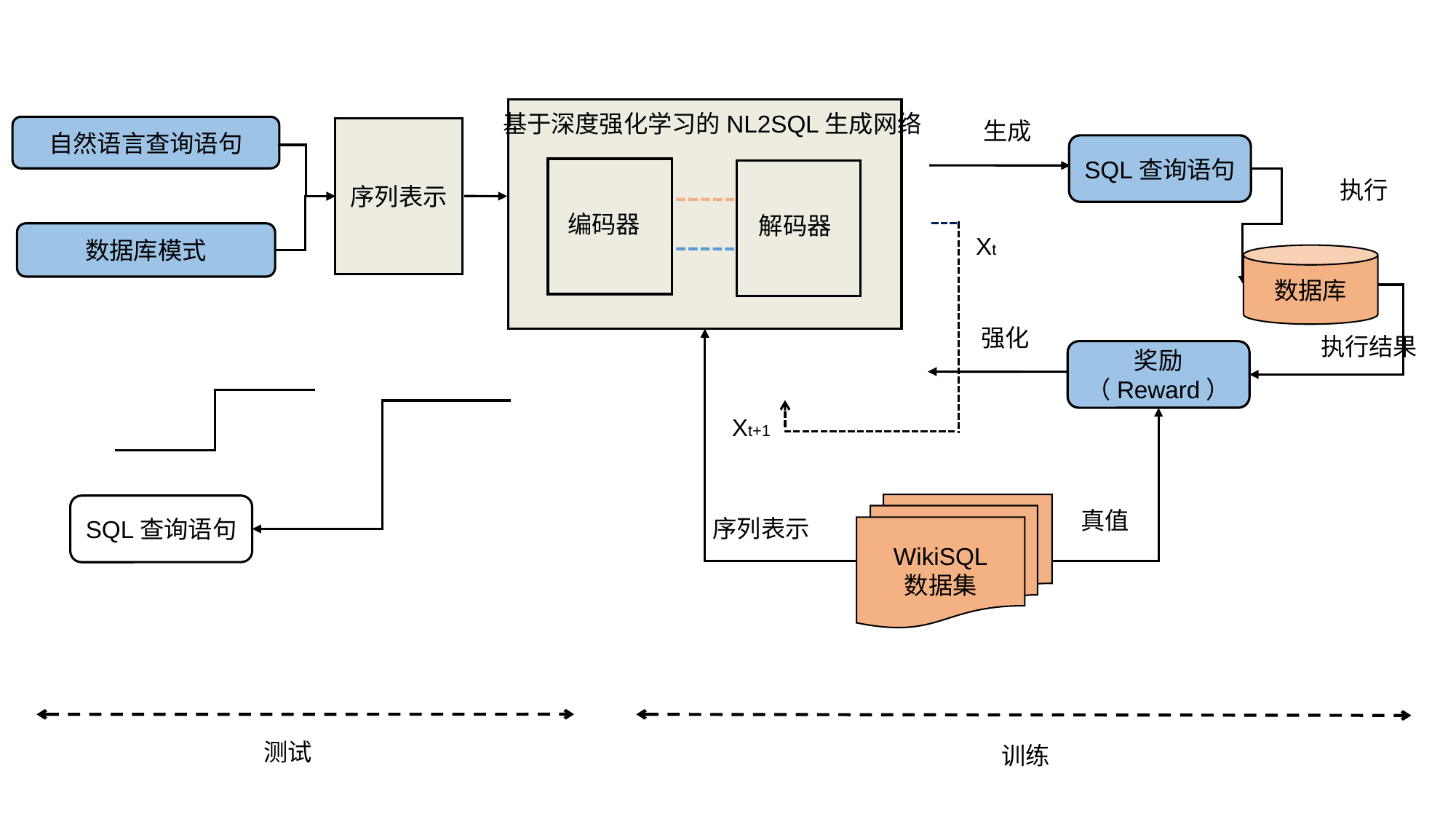

基于深度强化学习的NL2SQL生成网络
生成
自然语言查询语句
序列表示
SQL查询语句

执行
编码器
解码器
数据库模式
Xt
数据库
强化
执行结果
奖励（Reward）
Xt+1
WikiSQL
数据集
SQL查询语句
真值
序列表示
测试
训练